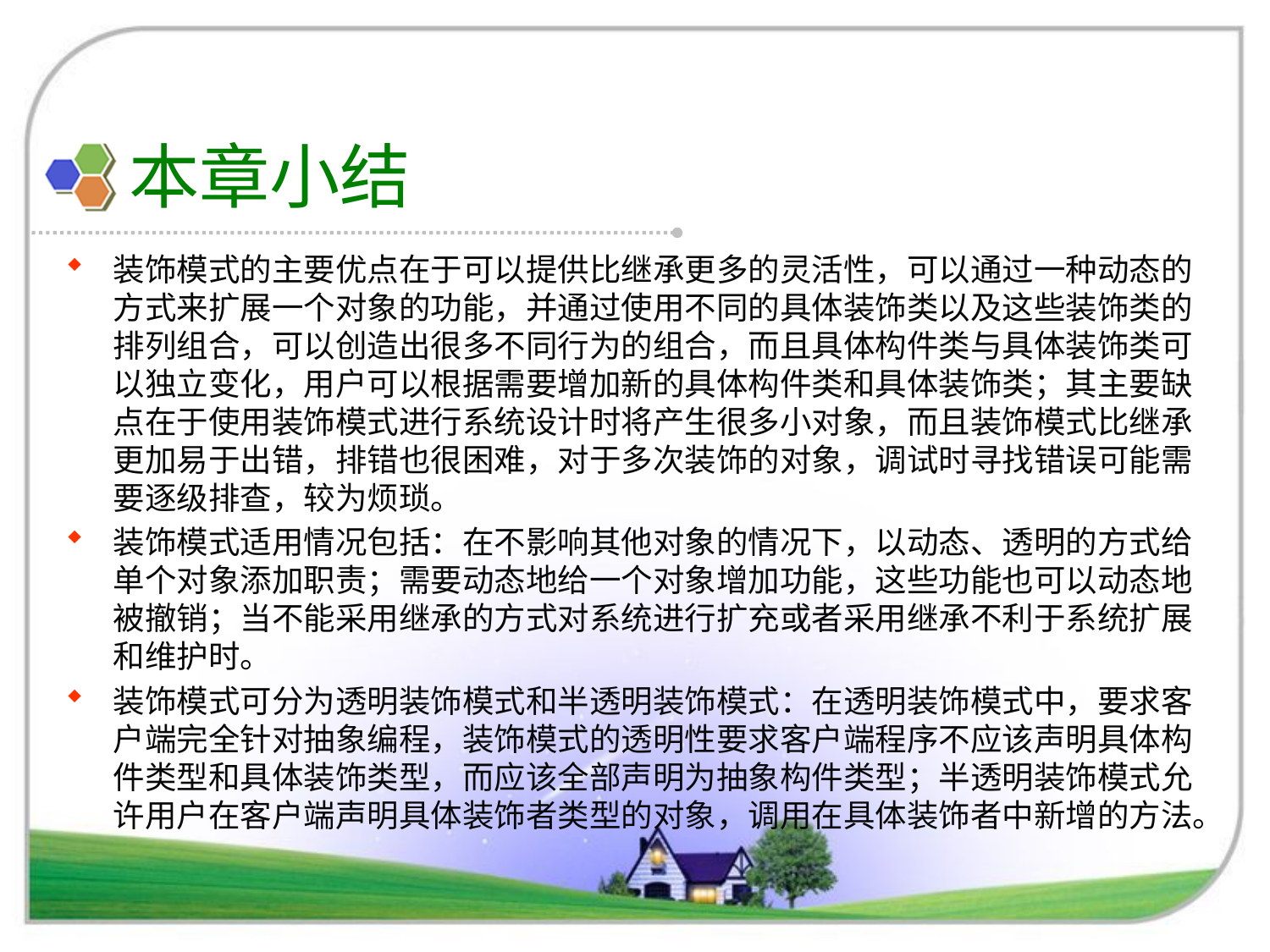

# 本章小结
装饰模式的主要优点在于可以提供比继承更多的灵活性，可以通过一种动态的方式来扩展一个对象的功能，并通过使用不同的具体装饰类以及这些装饰类的排列组合，可以创造出很多不同行为的组合，而且具体构件类与具体装饰类可以独立变化，用户可以根据需要增加新的具体构件类和具体装饰类；其主要缺点在于使用装饰模式进行系统设计时将产生很多小对象，而且装饰模式比继承更加易于出错，排错也很困难，对于多次装饰的对象，调试时寻找错误可能需要逐级排查，较为烦琐。
装饰模式适用情况包括：在不影响其他对象的情况下，以动态、透明的方式给单个对象添加职责；需要动态地给一个对象增加功能，这些功能也可以动态地被撤销；当不能采用继承的方式对系统进行扩充或者采用继承不利于系统扩展和维护时。
装饰模式可分为透明装饰模式和半透明装饰模式：在透明装饰模式中，要求客户端完全针对抽象编程，装饰模式的透明性要求客户端程序不应该声明具体构件类型和具体装饰类型，而应该全部声明为抽象构件类型；半透明装饰模式允许用户在客户端声明具体装饰者类型的对象，调用在具体装饰者中新增的方法。